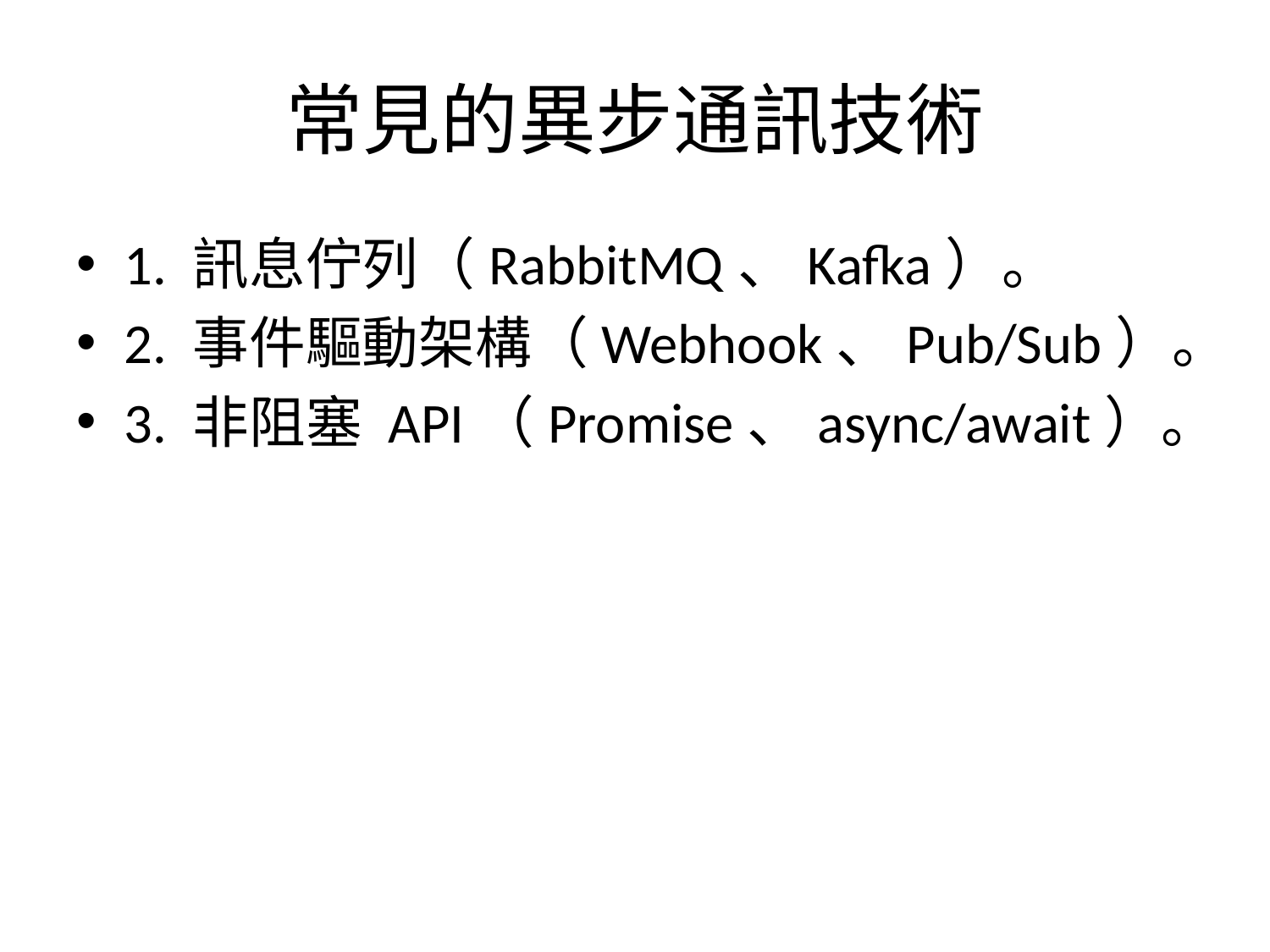

# 常見的異步通訊技術
1. 訊息佇列（RabbitMQ、Kafka）。
2. 事件驅動架構（Webhook、Pub/Sub）。
3. 非阻塞 API（Promise、async/await）。